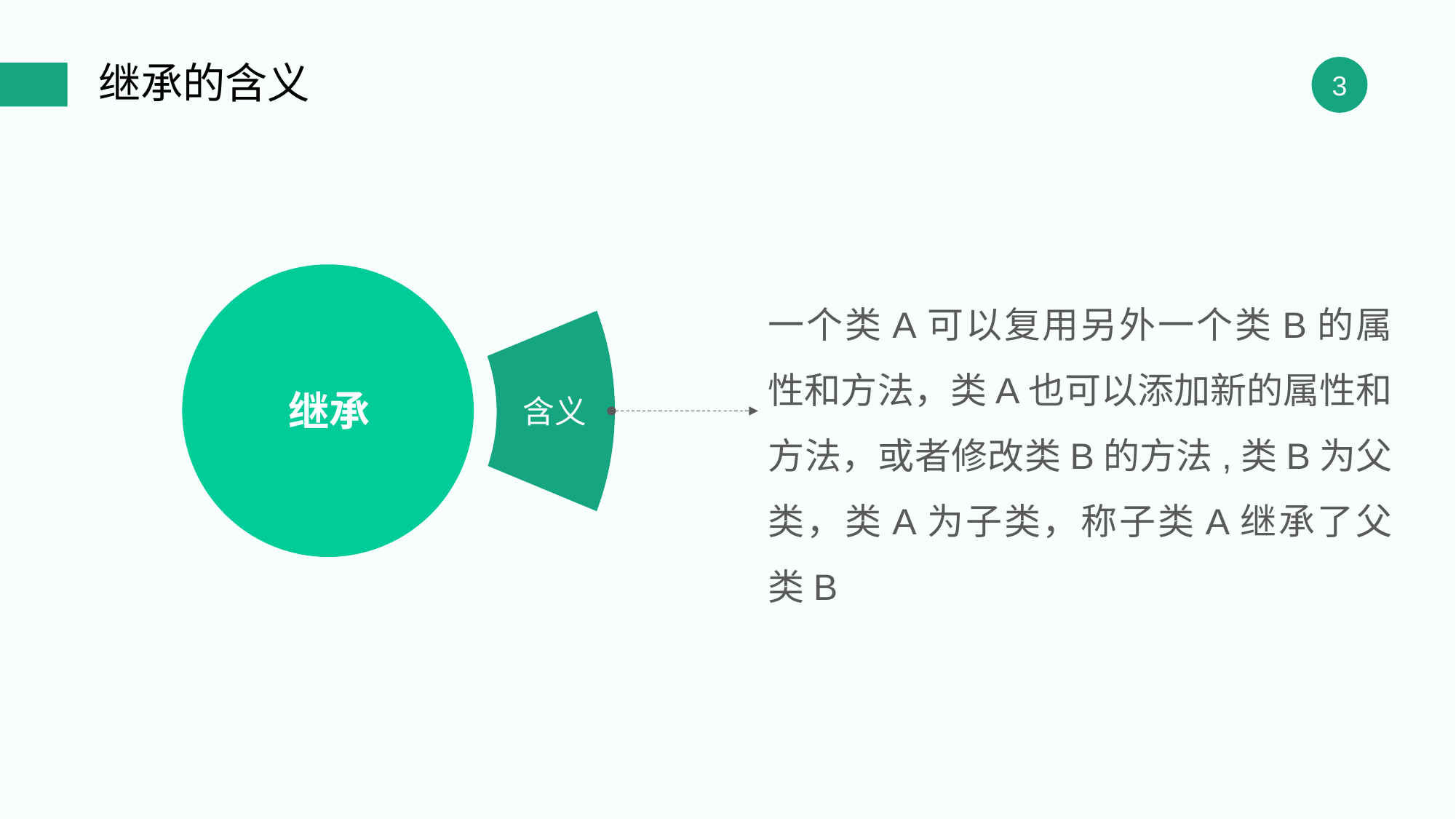

继承的含义

一个类A可以复用另外一个类B的属性和方法，类A也可以添加新的属性和方法，或者修改类B的方法,类B为父类，类A为子类，称子类A继承了父类B

继承
含义